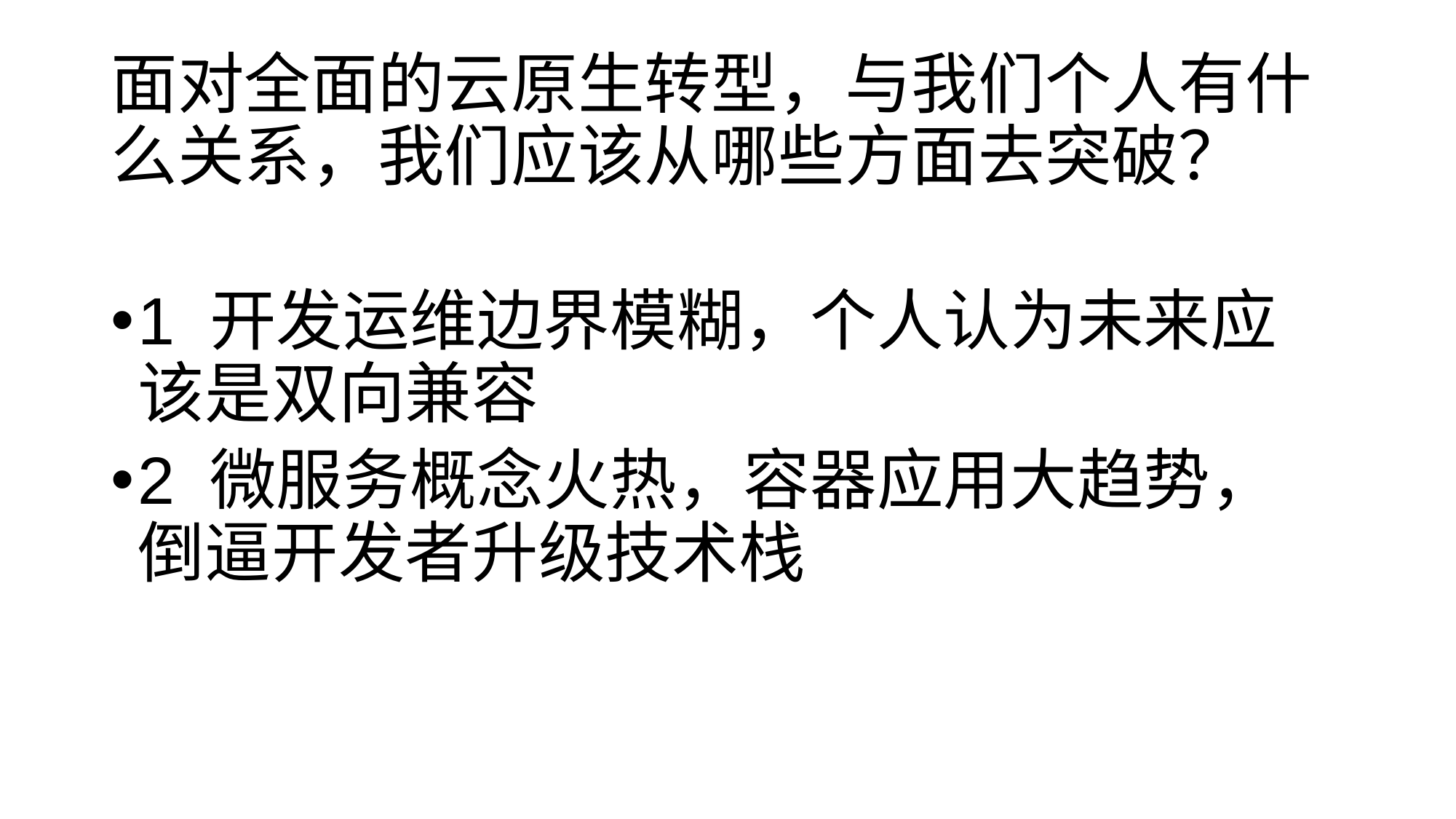

# 面对全面的云原生转型，与我们个人有什么关系，我们应该从哪些方面去突破？
1 开发运维边界模糊，个人认为未来应该是双向兼容
2 微服务概念火热，容器应用大趋势，倒逼开发者升级技术栈